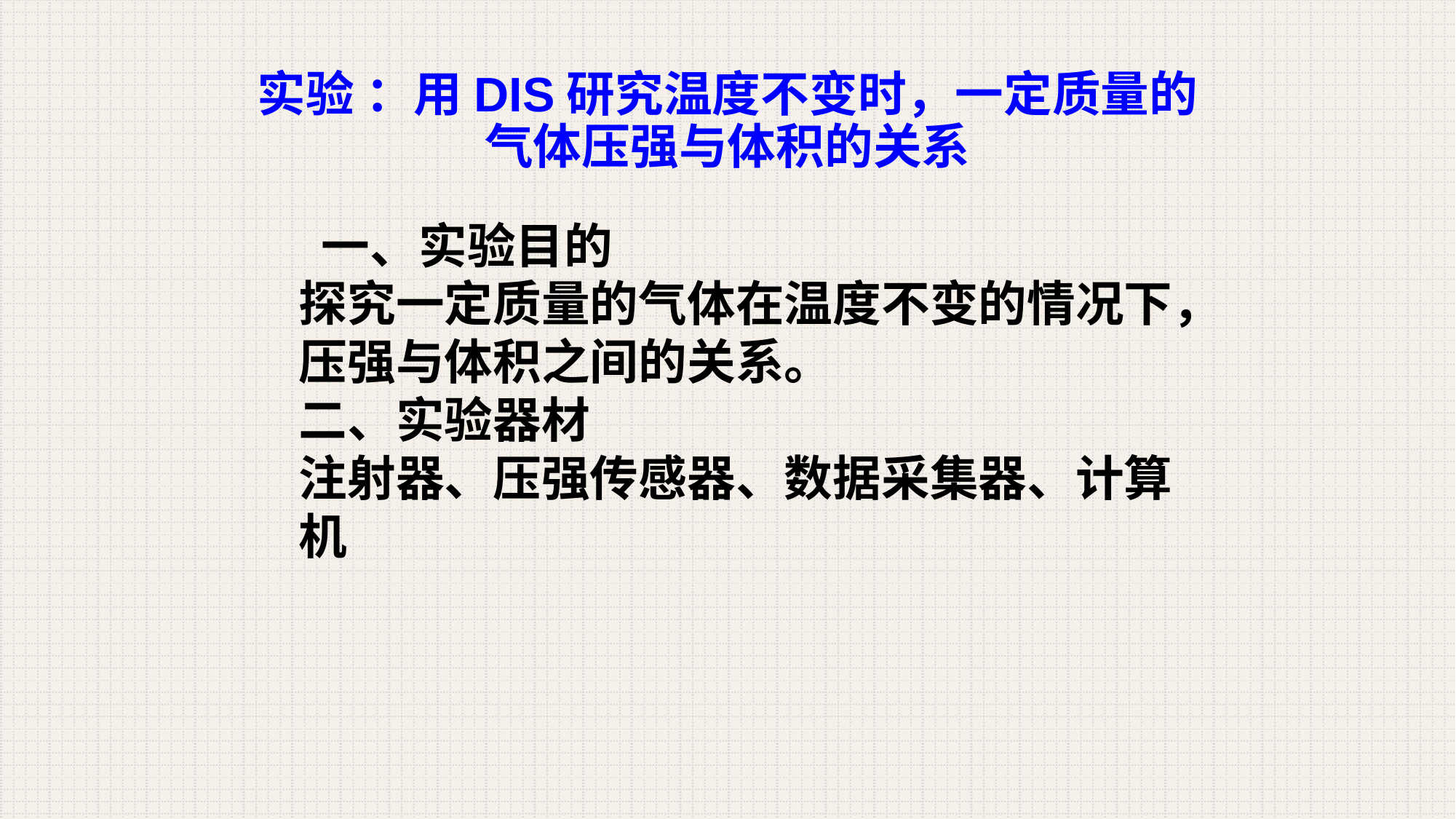

实验 ：用DIS研究温度不变时，一定质量的气体压强与体积的关系

 一、实验目的
探究一定质量的气体在温度不变的情况下，压强与体积之间的关系。
二、实验器材
注射器、压强传感器、数据采集器、计算机